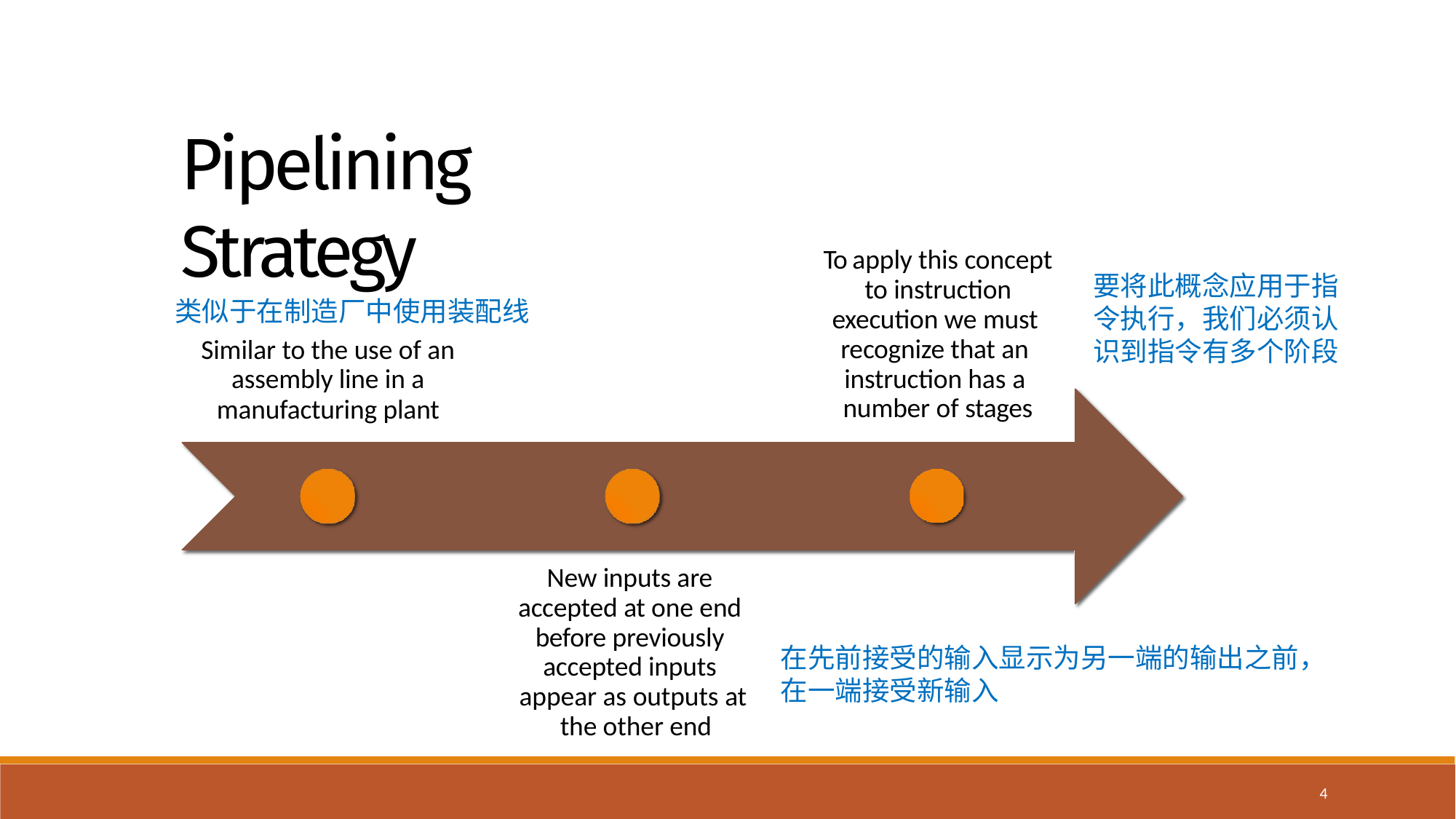

# Pipelining Strategy
To apply this concept  to instruction  execution we must  recognize that an  instruction has a  number of stages
要将此概念应用于指令执行，我们必须认识到指令有多个阶段
类似于在制造厂中使用装配线
Similar to the use of an  assembly line in a  manufacturing plant

New inputs are  accepted at one end  before previously  accepted inputs  appear as outputs at  the other end
在先前接受的输入显示为另一端的输出之前，在一端接受新输入

4